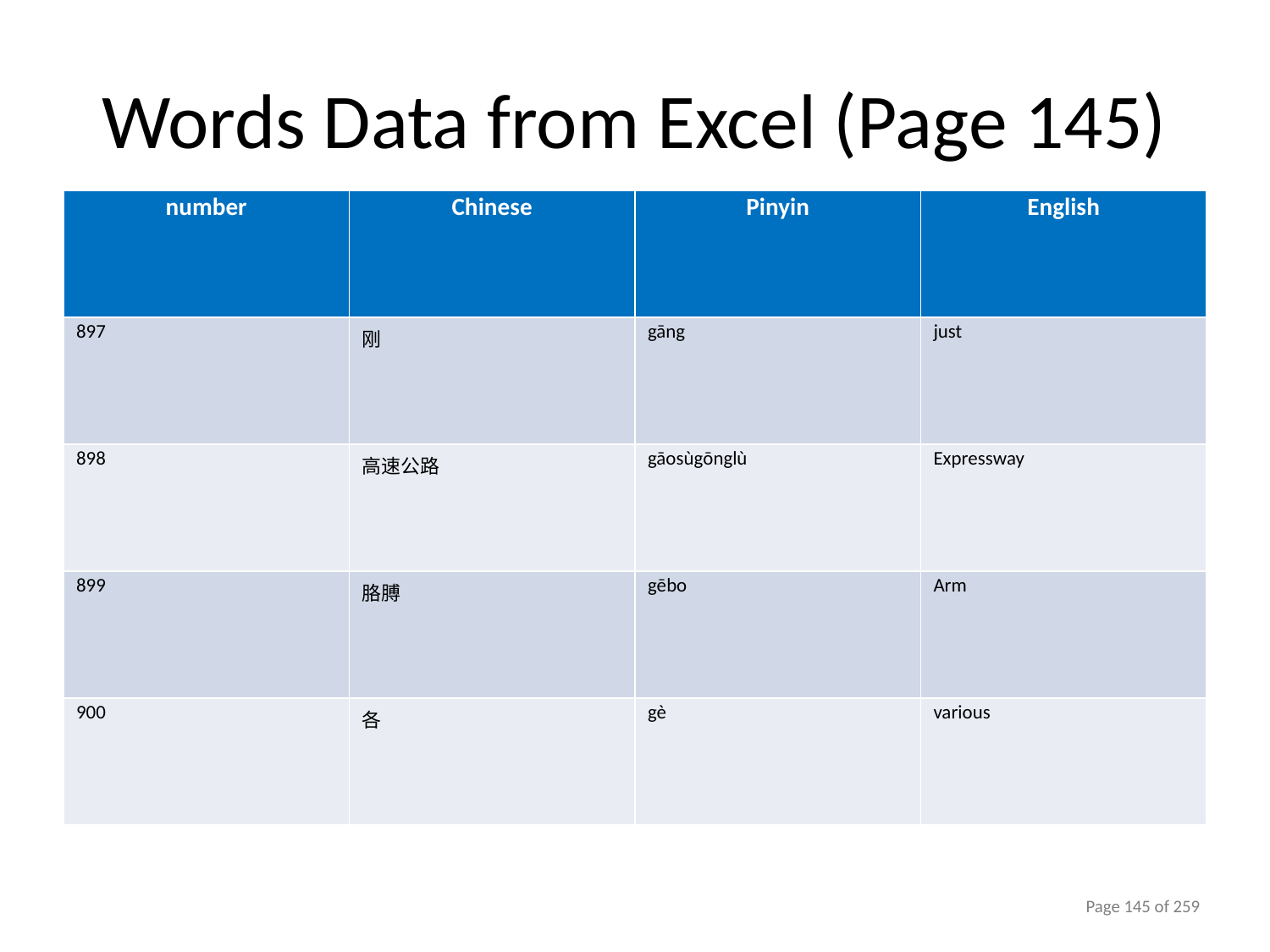

# Words Data from Excel (Page 145)
| number | Chinese | Pinyin | English |
| --- | --- | --- | --- |
| 897 | 刚 | gāng | just |
| 898 | 高速公路 | gāosùgōnglù | Expressway |
| 899 | 胳膊 | gēbo | Arm |
| 900 | 各 | gè | various |

Page 145 of 259